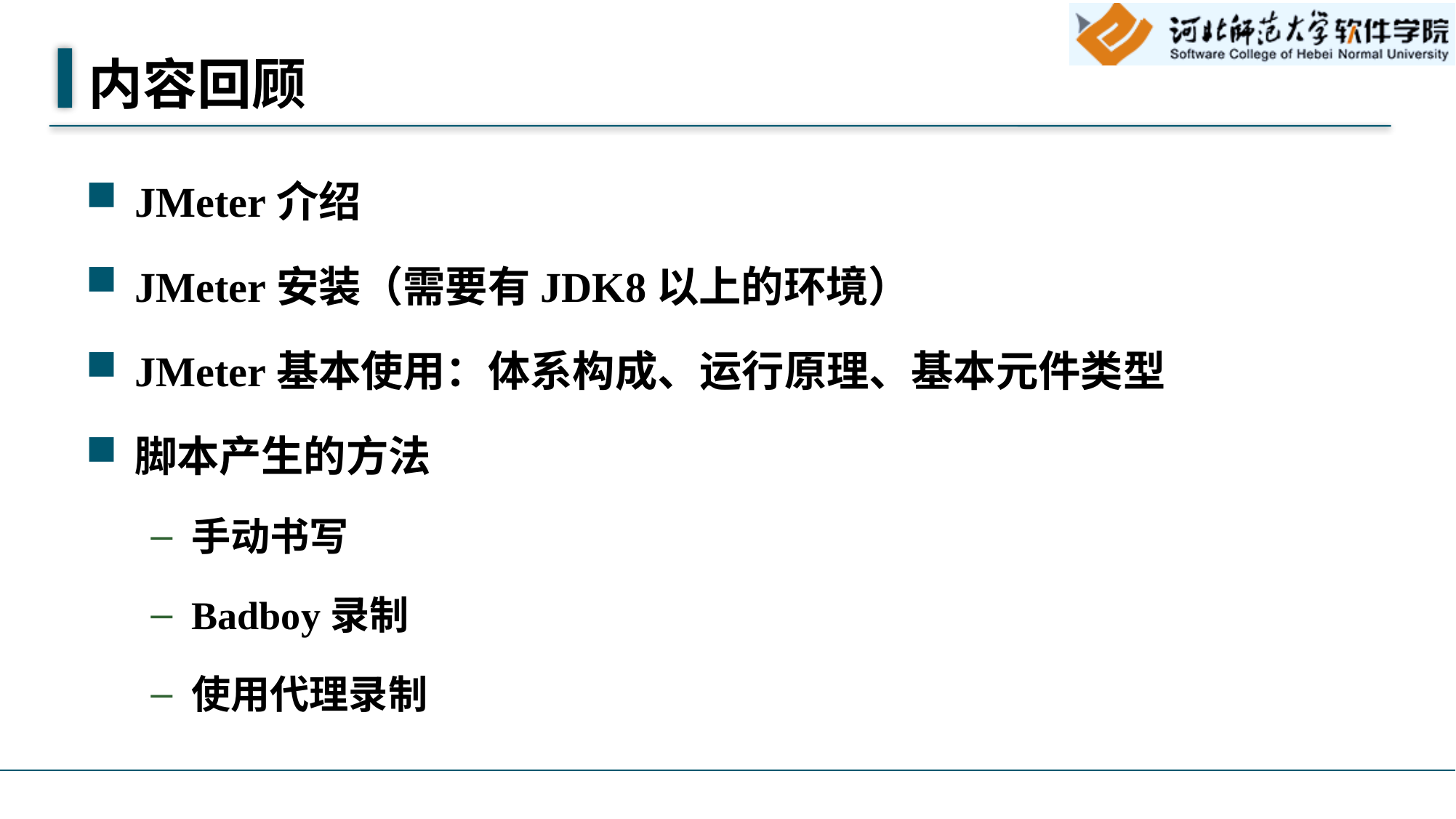

# 内容回顾
JMeter介绍
JMeter安装（需要有JDK8以上的环境）
JMeter基本使用：体系构成、运行原理、基本元件类型
脚本产生的方法
手动书写
Badboy录制
使用代理录制